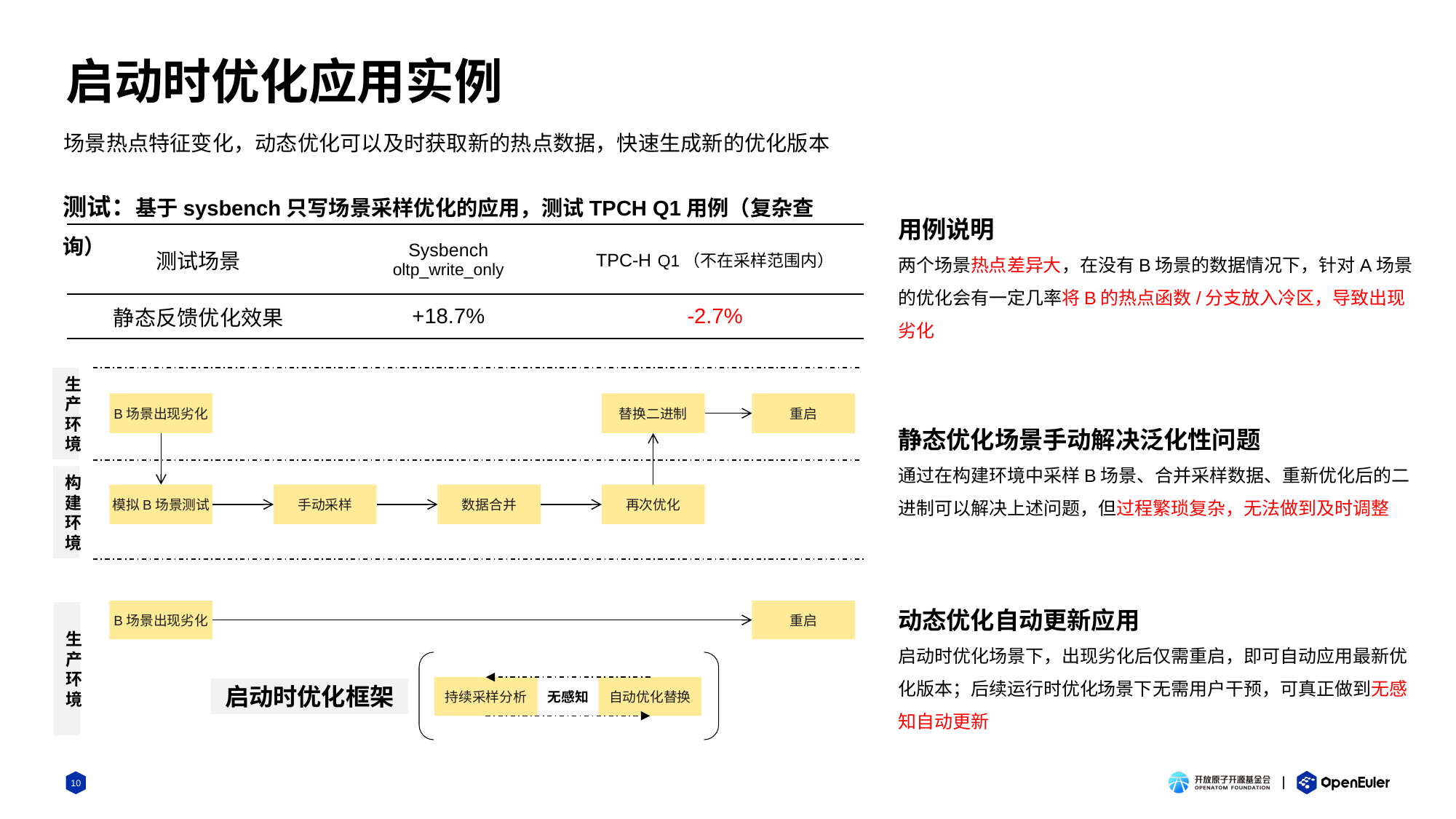

# 启动时优化应用实例
场景热点特征变化，动态优化可以及时获取新的热点数据，快速生成新的优化版本
测试：基于sysbench只写场景采样优化的应用，测试TPCH Q1用例（复杂查询）
用例说明
两个场景热点差异大，在没有B场景的数据情况下，针对A场景的优化会有一定几率将B的热点函数/分支放入冷区，导致出现劣化
| 测试场景 | Sysbench oltp\_write\_only | TPC-H Q1（不在采样范围内） |
| --- | --- | --- |
| 静态反馈优化效果 | +18.7% | -2.7% |
生产环境
替换二进制
重启
B场景出现劣化
手动采样
数据合并
再次优化
模拟B场景测试
静态优化场景手动解决泛化性问题
通过在构建环境中采样B场景、合并采样数据、重新优化后的二进制可以解决上述问题，但过程繁琐复杂，无法做到及时调整
构建环境
动态优化自动更新应用
启动时优化场景下，出现劣化后仅需重启，即可自动应用最新优化版本；后续运行时优化场景下无需用户干预，可真正做到无感知自动更新
重启
B场景出现劣化
生产环境

持续采样分析
自动优化替换
启动时优化框架
无感知